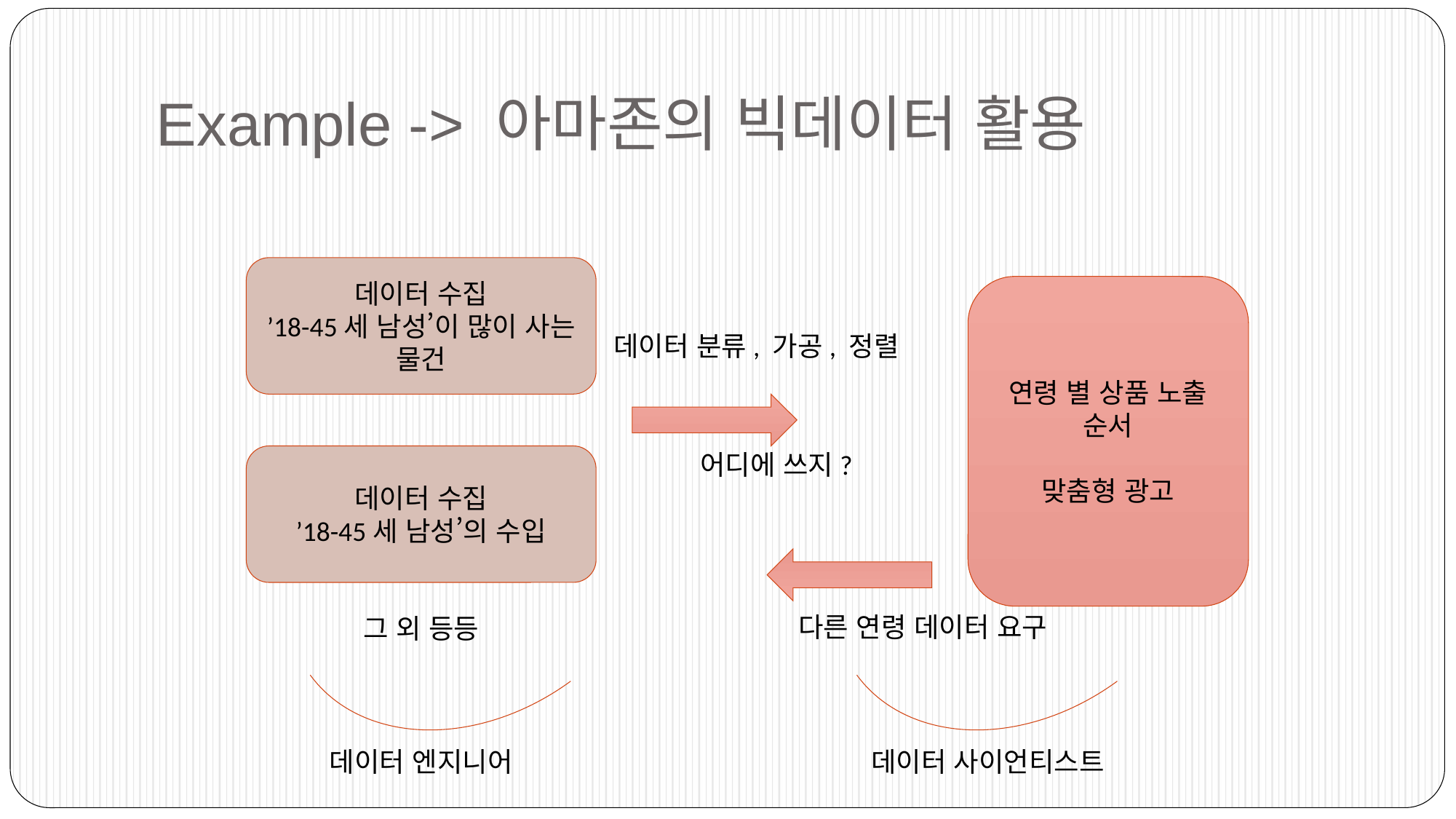

# Example -> 아마존의 빅데이터 활용

데이터 수집
’18-45세 남성’이 많이 사는 물건
연령 별 상품 노출 순서

맞춤형 광고
데이터 분류, 가공, 정렬

데이터 엔지니어

데이터 사이언티스트

어디에 쓰지?
데이터 수집
’18-45세 남성’의 수입

다른 연령 데이터 요구
그 외 등등